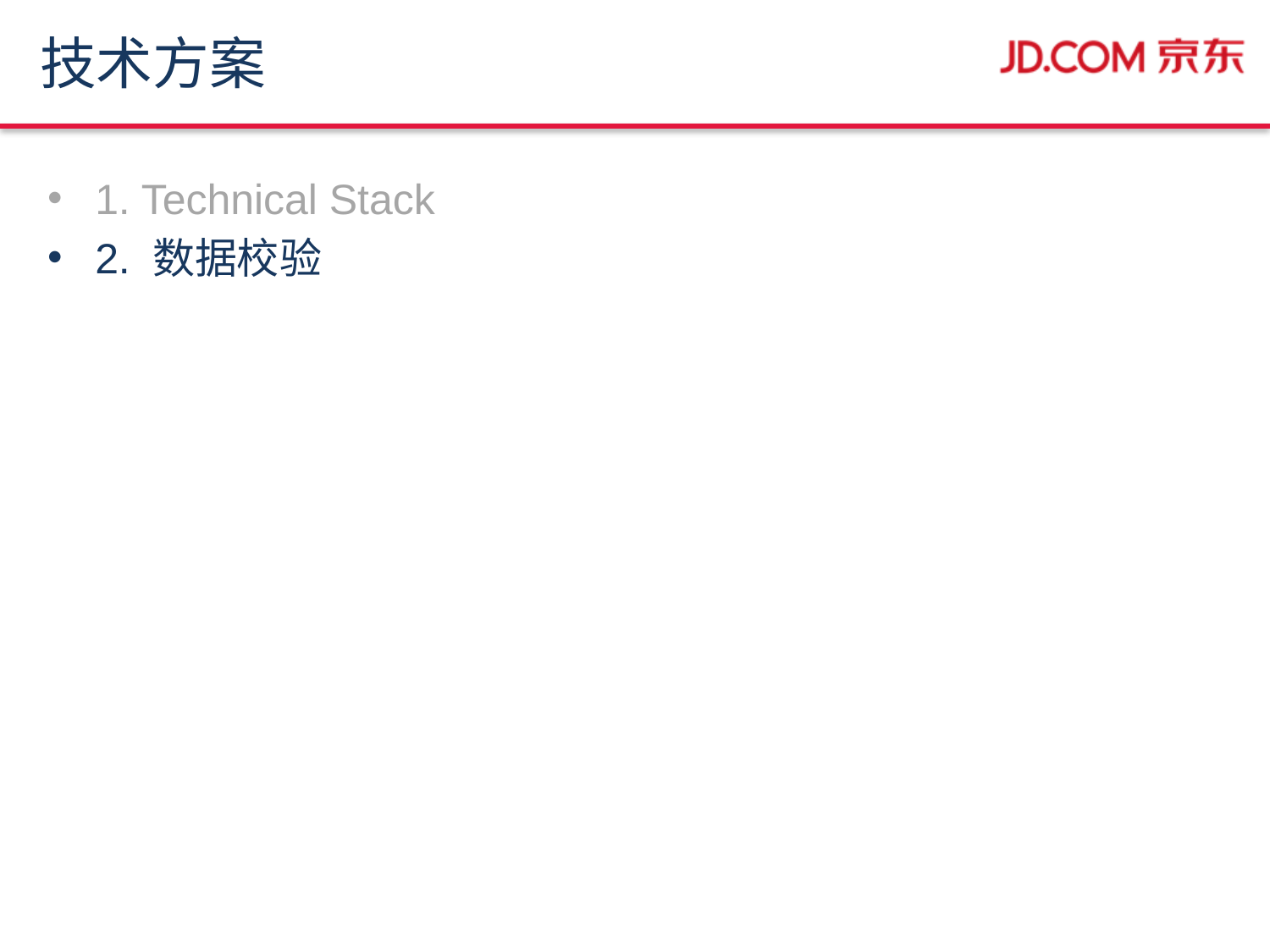

# 技术方案
1. Technical Stack
2. 数据校验